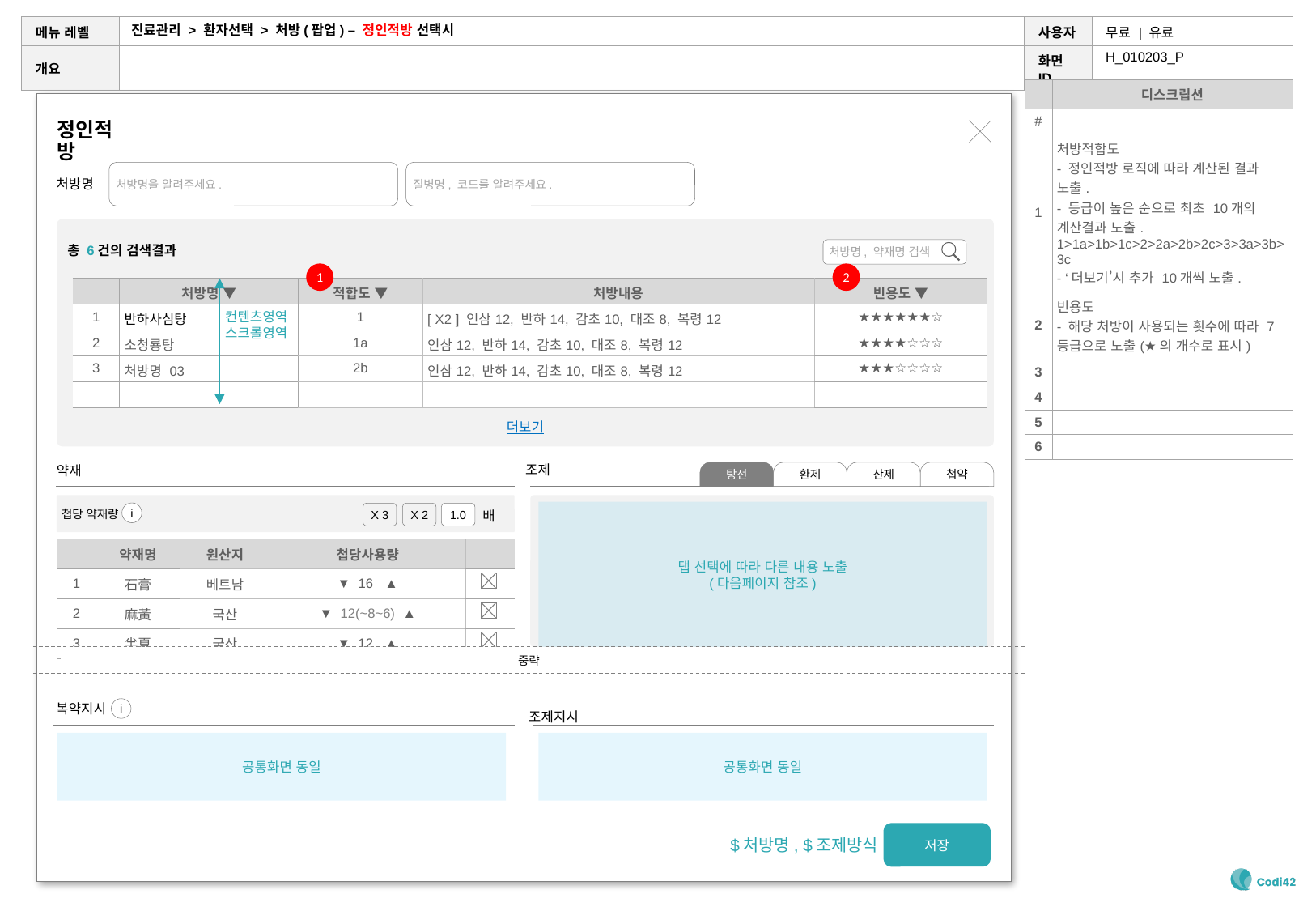

# 진료관리 > 환자선택 > 처방(팝업) – 정인적방 선택시
H_010203_P

|  | 디스크립션 |
| --- | --- |
| # |  |
| 1 | 처방적합도 - 정인적방 로직에 따라 계산된 결과 노출. - 등급이 높은 순으로 최초 10개의 계산결과 노출. 1>1a>1b>1c>2>2a>2b>2c>3>3a>3b>3c - ‘더보기’시 추가 10개씩 노출. |
| 2 | 빈용도 - 해당 처방이 사용되는 횟수에 따라 7등급으로 노출(★의 개수로 표시) |
| 3 |  |
| 4 |  |
| 5 |  |
| 6 |  |
정인적방
처방명을 알려주세요.
처방명
질병명, 코드를 알려주세요.

처방명, 약재명 검색

총 6건의 검색결과
1
2
|  | 처방명 ▼ | 적합도 ▼ | 처방내용 | 빈용도 ▼ |
| --- | --- | --- | --- | --- |
| 1 | 반하사심탕 | 1 | [ X2 ] 인삼12, 반하14, 감초10, 대조8, 복령12 | ★★★★★★☆ |
| 2 | 소청룡탕 | 1a | 인삼12, 반하14, 감초10, 대조8, 복령12 | ★★★★☆☆☆ |
| 3 | 처방명 03 | 2b | 인삼12, 반하14, 감초10, 대조8, 복령12 | ★★★☆☆☆☆ |
|  |  |  |  |  |
컨텐츠영역
스크롤영역

더보기
조제
탕전
환제
산제
첩약
약재

첩당 약재량

탭 선택에 따라 다른 내용 노출
(다음페이지 참조)
i
X 3
X 2
1.0
배
|  | 약재명 | 원산지 | 첩당사용량 |  |
| --- | --- | --- | --- | --- |
| 1 | 石膏 | 베트남 | ▼ 16 ▲ |  |
| 2 | 麻黃 | 국산 | ▼ 12(~8~6) ▲ |  |
| 3 | 半夏 | 국산 | ▼ 12 ▲ |  |

중략
i
복약지시
조제지시
공통화면 동일
공통화면 동일
저장
$처방명, $조제방식